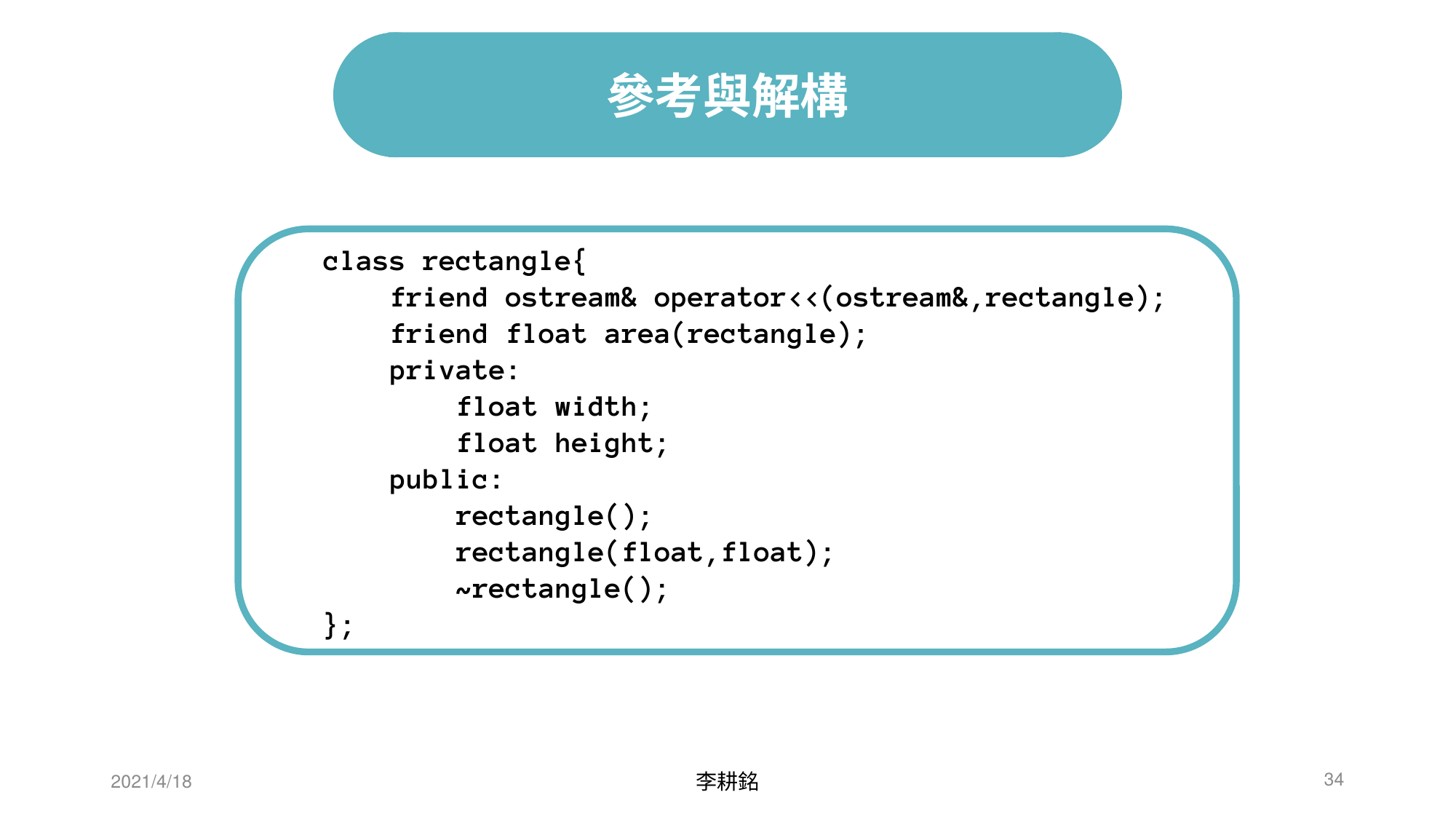

# 參考與解構
class rectangle{
    friend ostream& operator<<(ostream&,rectangle);
    friend float area(rectangle);
    private:
        float width;
        float height;
    public:
        rectangle();
        rectangle(float,float);
        ~rectangle();
};
2021/4/18
李耕銘
34